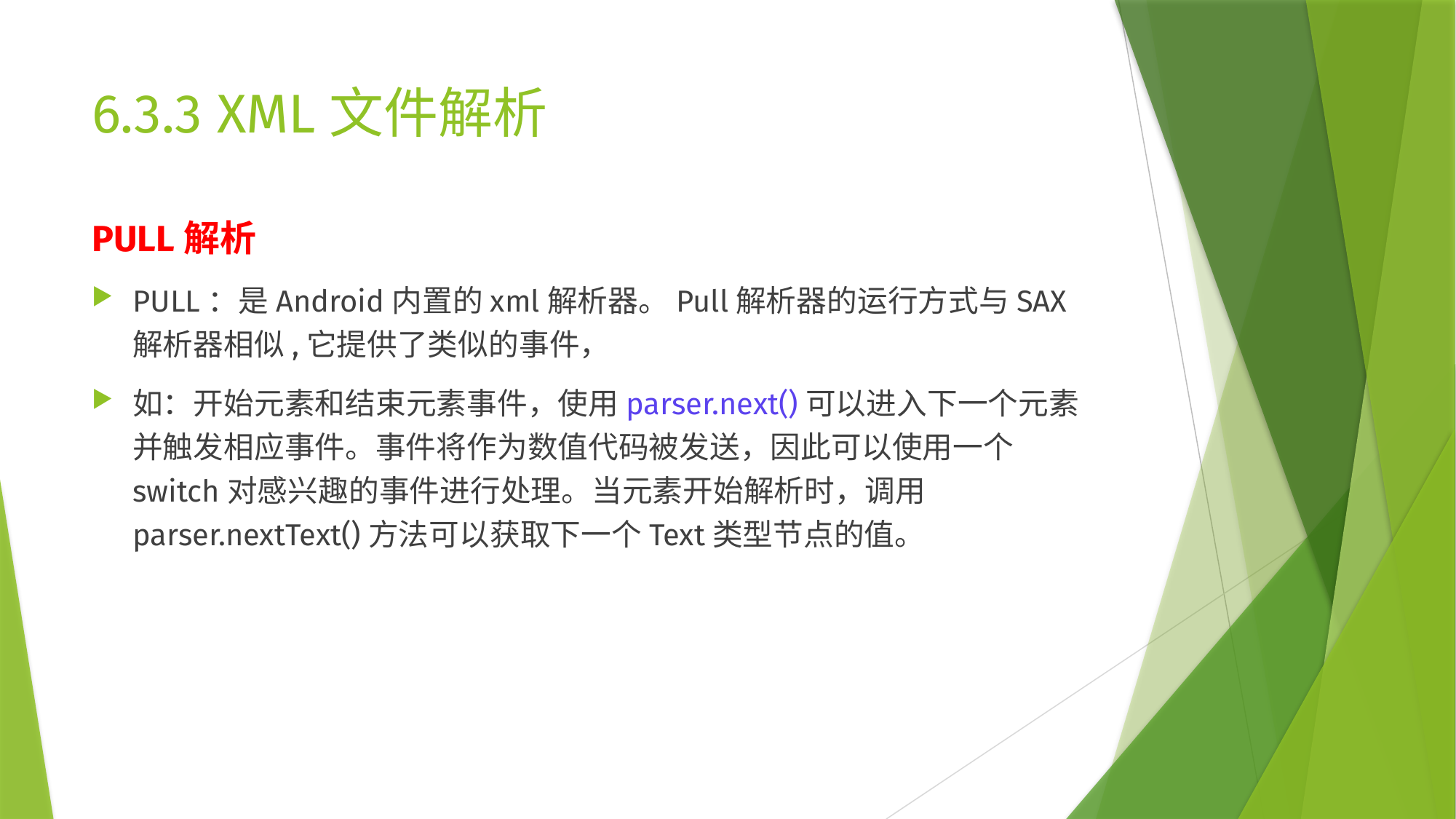

# 6.3.3 XML文件解析
PULL解析
PULL：是Android内置的xml解析器。Pull解析器的运行方式与SAX 解析器相似,它提供了类似的事件，
如：开始元素和结束元素事件，使用parser.next()可以进入下一个元素并触发相应事件。事件将作为数值代码被发送，因此可以使用一个switch对感兴趣的事件进行处理。当元素开始解析时，调用parser.nextText()方法可以获取下一个Text类型节点的值。